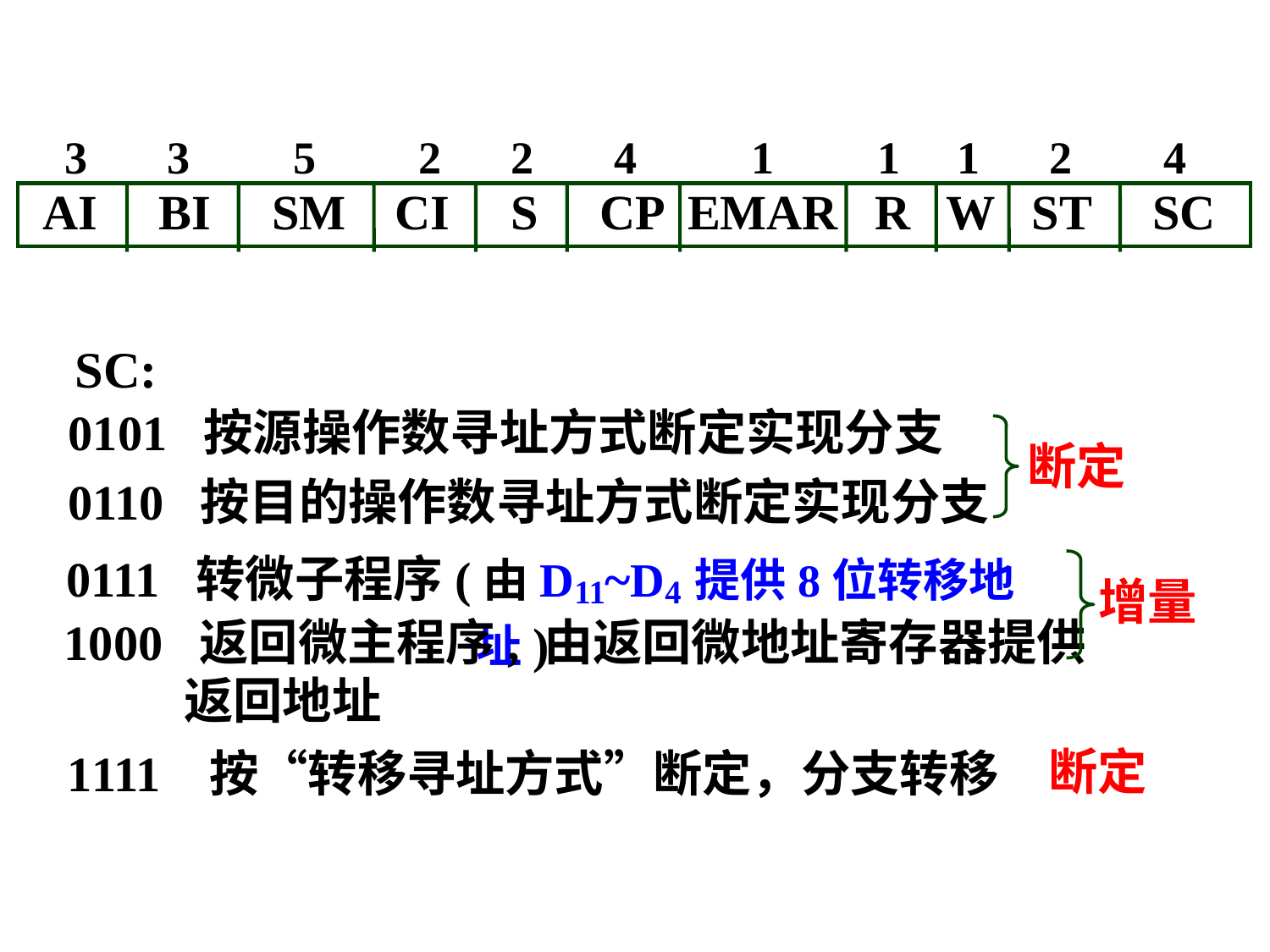

3       3         5         2      2       4          1         1     1      2        4
 AI     BI     SM    CI     S     CP  EMAR   R   W   ST     SC

SC:
0101  按源操作数寻址方式断定实现分支

断定
0110  按目的操作数寻址方式断定实现分支
0111  转微子程序(由D11~D4提供8位转移地址)

增量
1000  返回微主程序, 由返回微地址寄存器提供返回地址
断定
1111   按“转移寻址方式”断定，分支转移